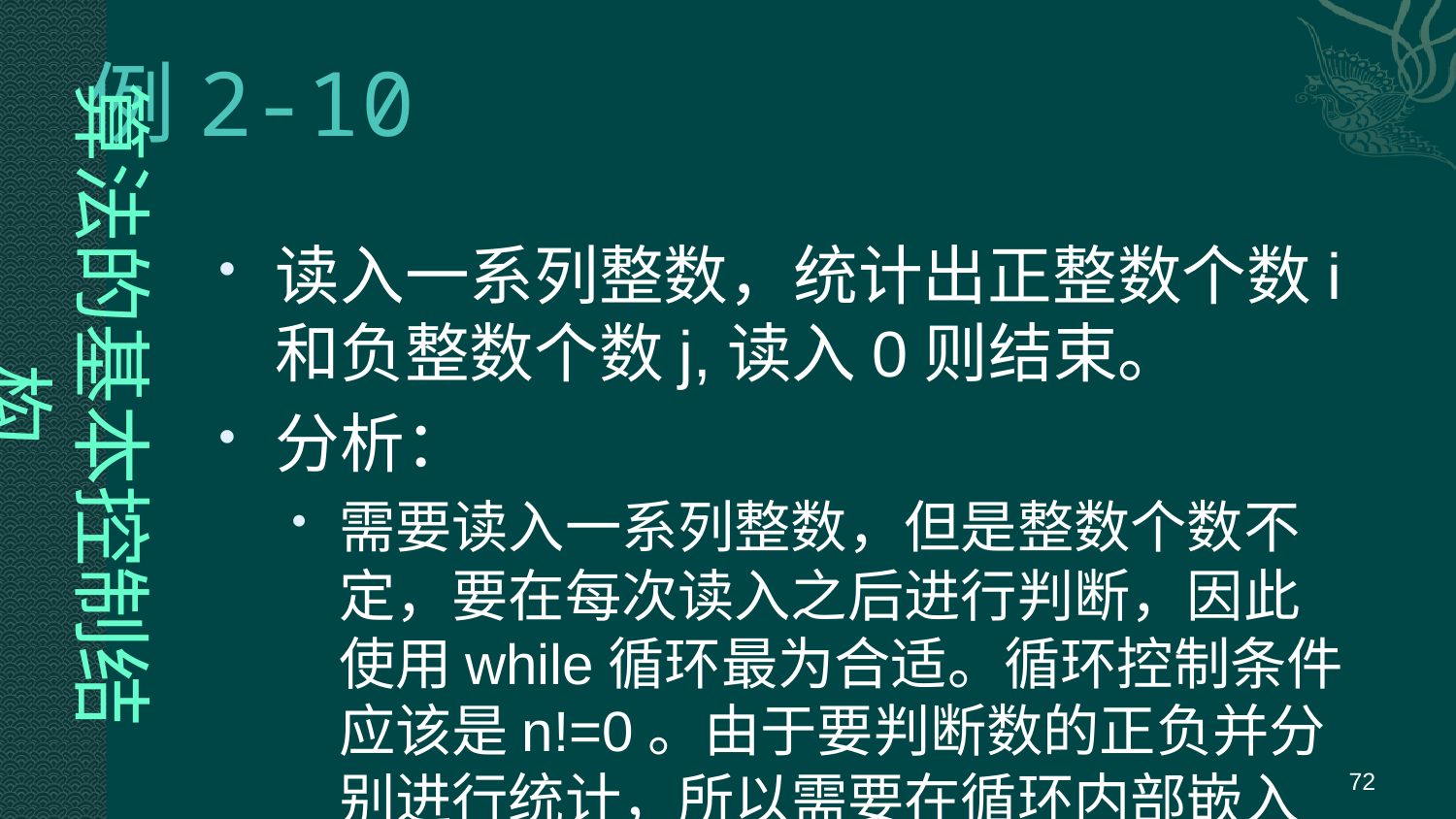

# 例2-10
算法的基本控制结构
读入一系列整数，统计出正整数个数i和负整数个数j,读入0则结束。
分析：
需要读入一系列整数，但是整数个数不定，要在每次读入之后进行判断，因此使用while循环最为合适。循环控制条件应该是n!=0。由于要判断数的正负并分别进行统计，所以需要在循环内部嵌入选择结构。
72